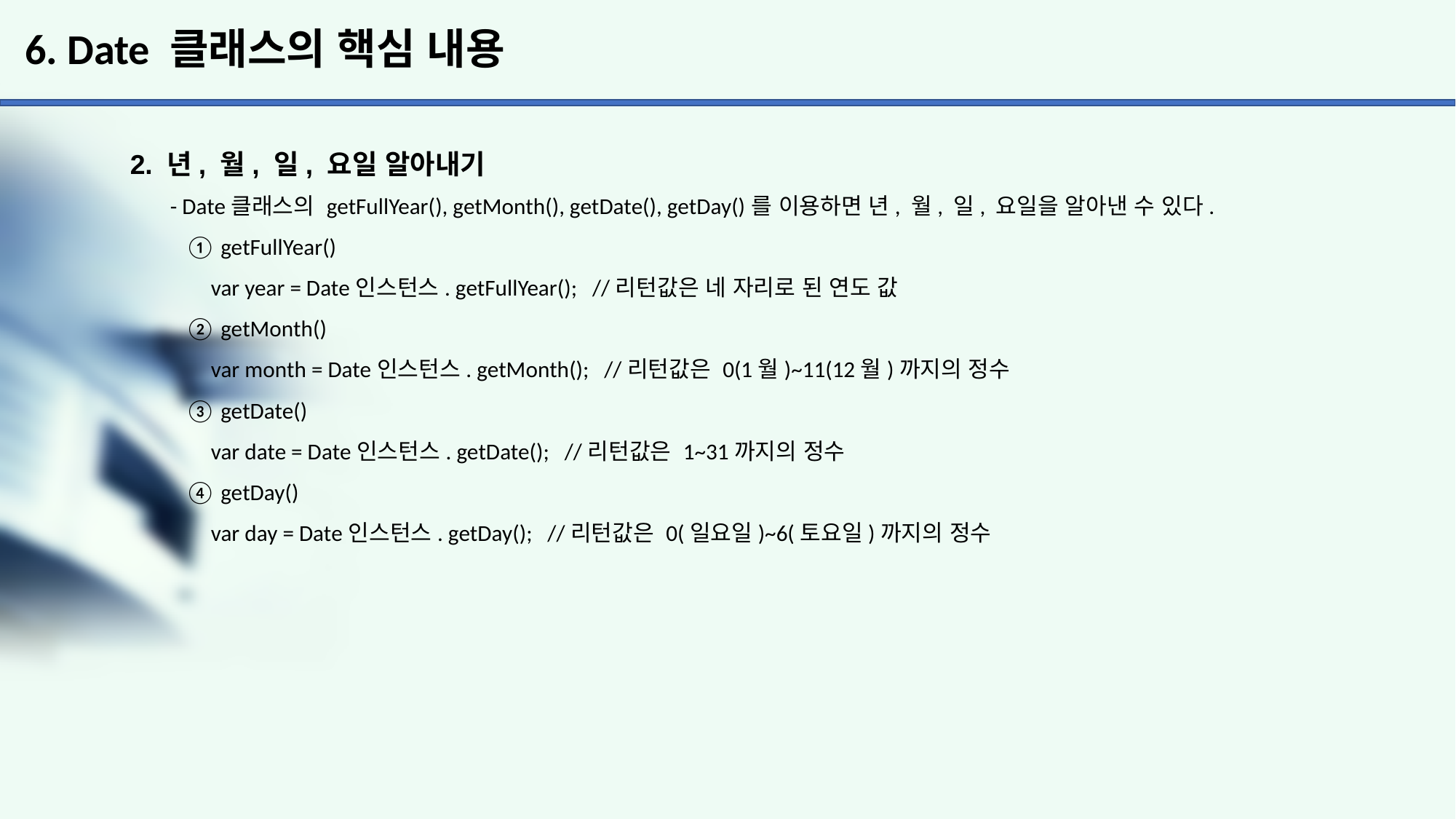

# 6. Date 클래스의 핵심 내용
2. 년, 월, 일, 요일 알아내기
   - Date클래스의 getFullYear(), getMonth(), getDate(), getDay()를 이용하면 년, 월, 일, 요일을 알아낸 수 있다.
      ① getFullYear()
           var year = Date인스턴스. getFullYear();   //리턴값은 네 자리로 된 연도 값
      ② getMonth()
           var month = Date인스턴스. getMonth();   //리턴값은 0(1월)~11(12월)까지의 정수
      ③ getDate()
           var date = Date인스턴스. getDate();   //리턴값은 1~31까지의 정수
      ④ getDay()
           var day = Date인스턴스. getDay();   //리턴값은 0(일요일)~6(토요일)까지의 정수